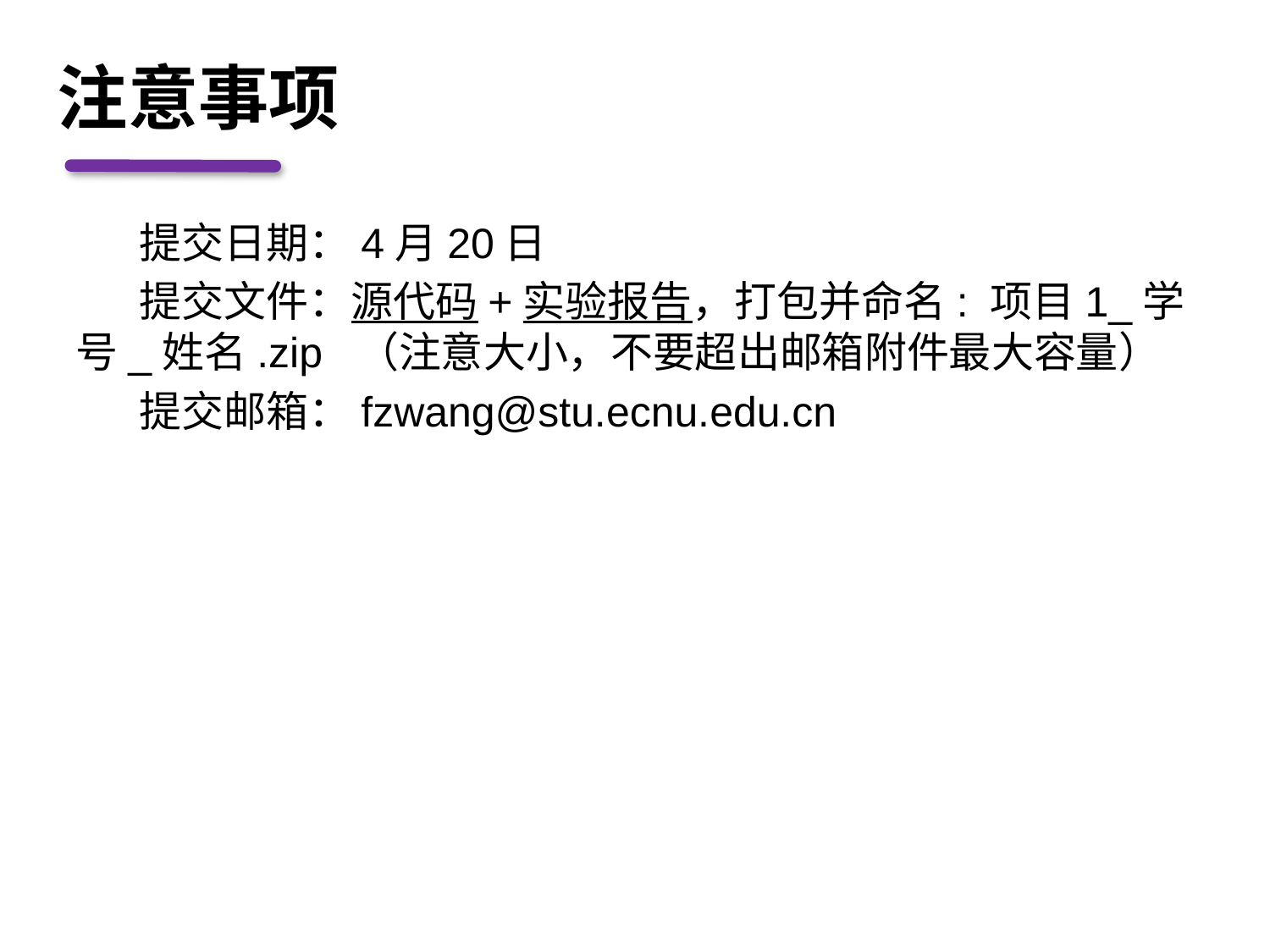

# 注意事项

提交日期：4月20日
提交文件：源代码+实验报告，打包并命名: 项目1_学号_姓名.zip  （注意大小，不要超出邮箱附件最大容量）
提交邮箱：fzwang@stu.ecnu.edu.cn